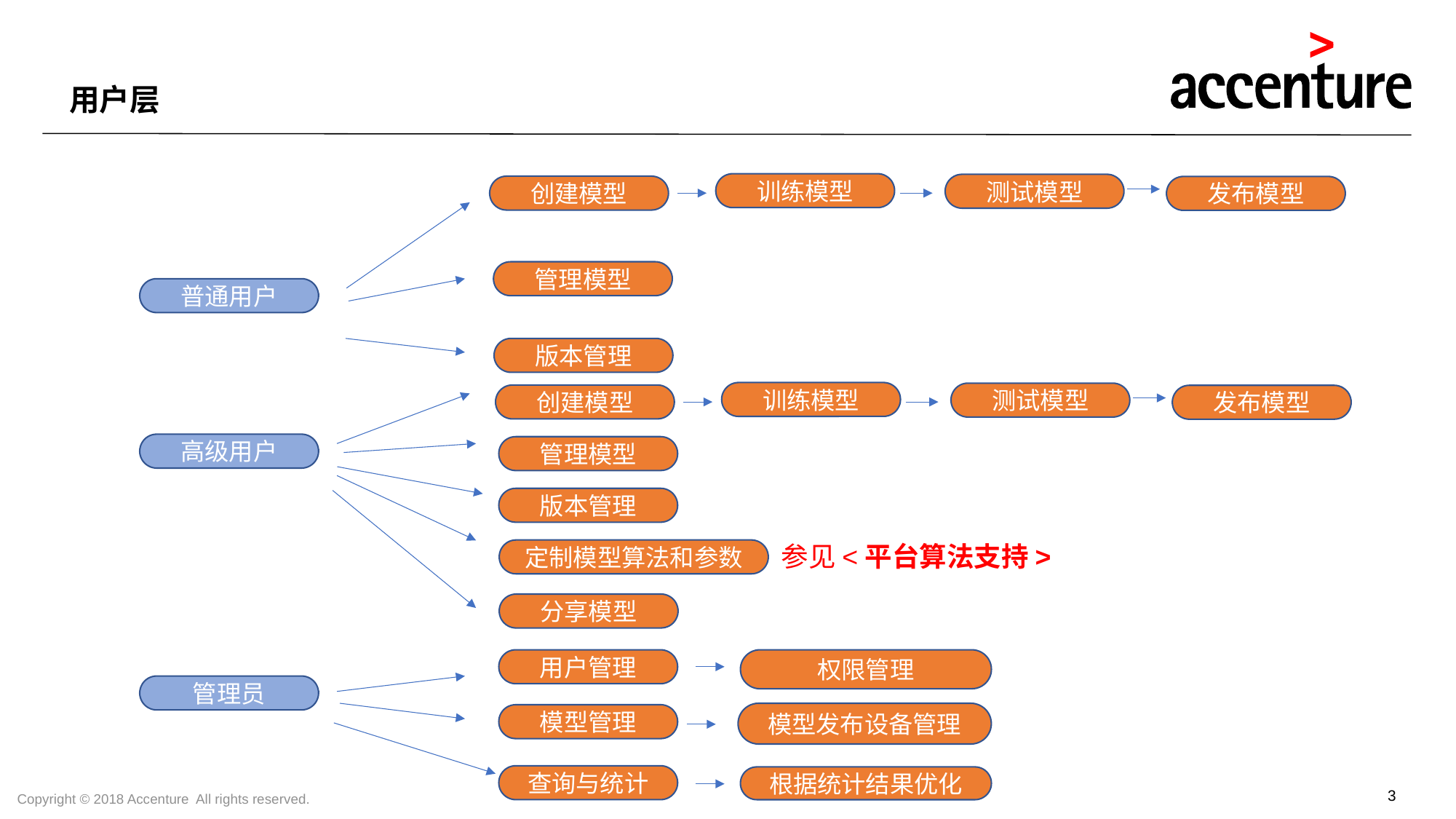

用户层
训练模型
测试模型
创建模型
发布模型
管理模型
普通用户
版本管理
训练模型
测试模型
创建模型
发布模型
高级用户
管理模型
版本管理
参见<平台算法支持>
定制模型算法和参数
分享模型
用户管理
权限管理
管理员
模型发布设备管理
模型管理
查询与统计
根据统计结果优化